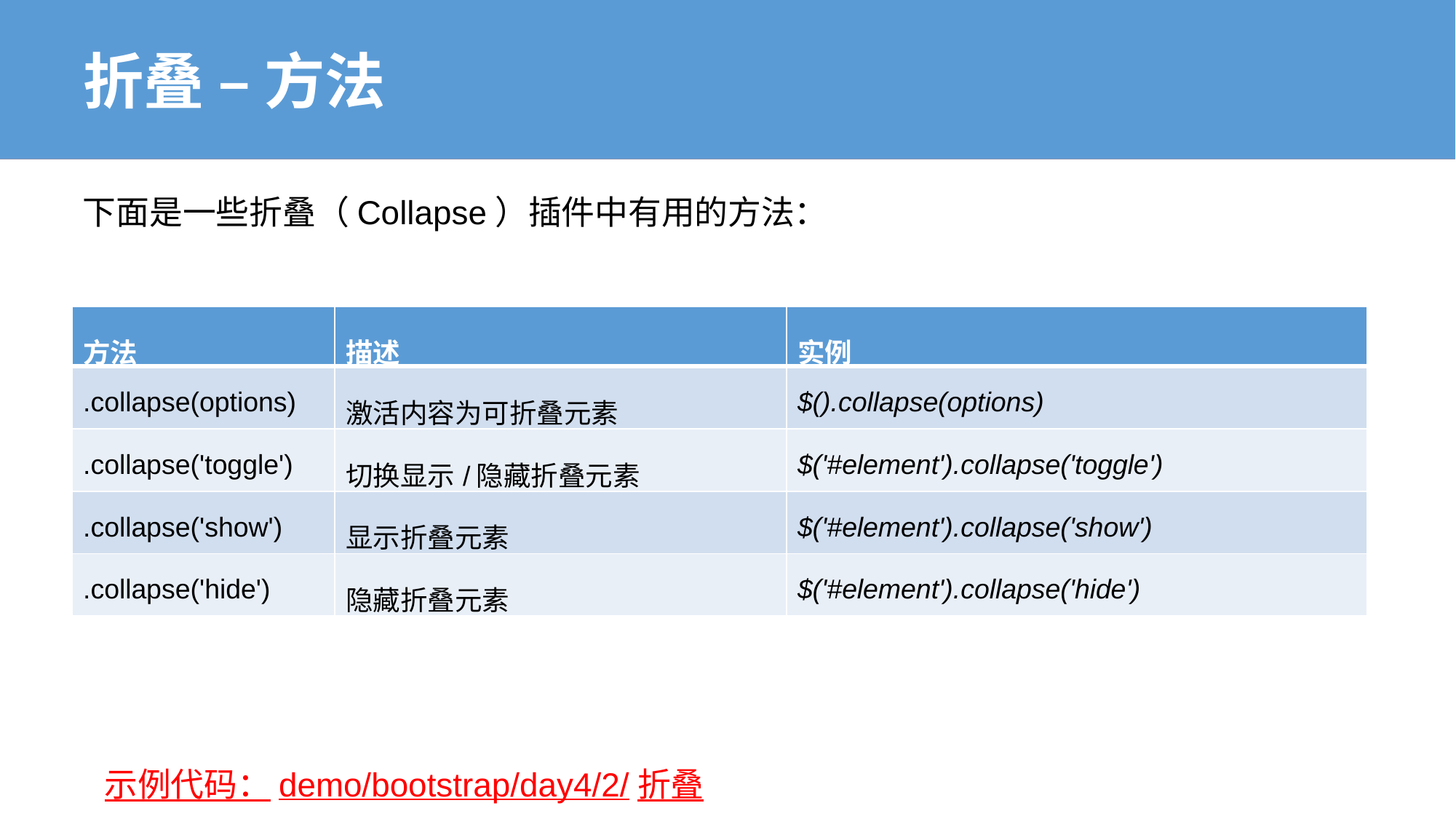

# 折叠 – 方法
下面是一些折叠（Collapse）插件中有用的方法：
| 方法 | 描述 | 实例 |
| --- | --- | --- |
| .collapse(options) | 激活内容为可折叠元素 | $().collapse(options) |
| .collapse('toggle') | 切换显示/隐藏折叠元素 | $('#element').collapse('toggle') |
| .collapse('show') | 显示折叠元素 | $('#element').collapse('show') |
| .collapse('hide') | 隐藏折叠元素 | $('#element').collapse('hide') |
示例代码：demo/bootstrap/day4/2/折叠